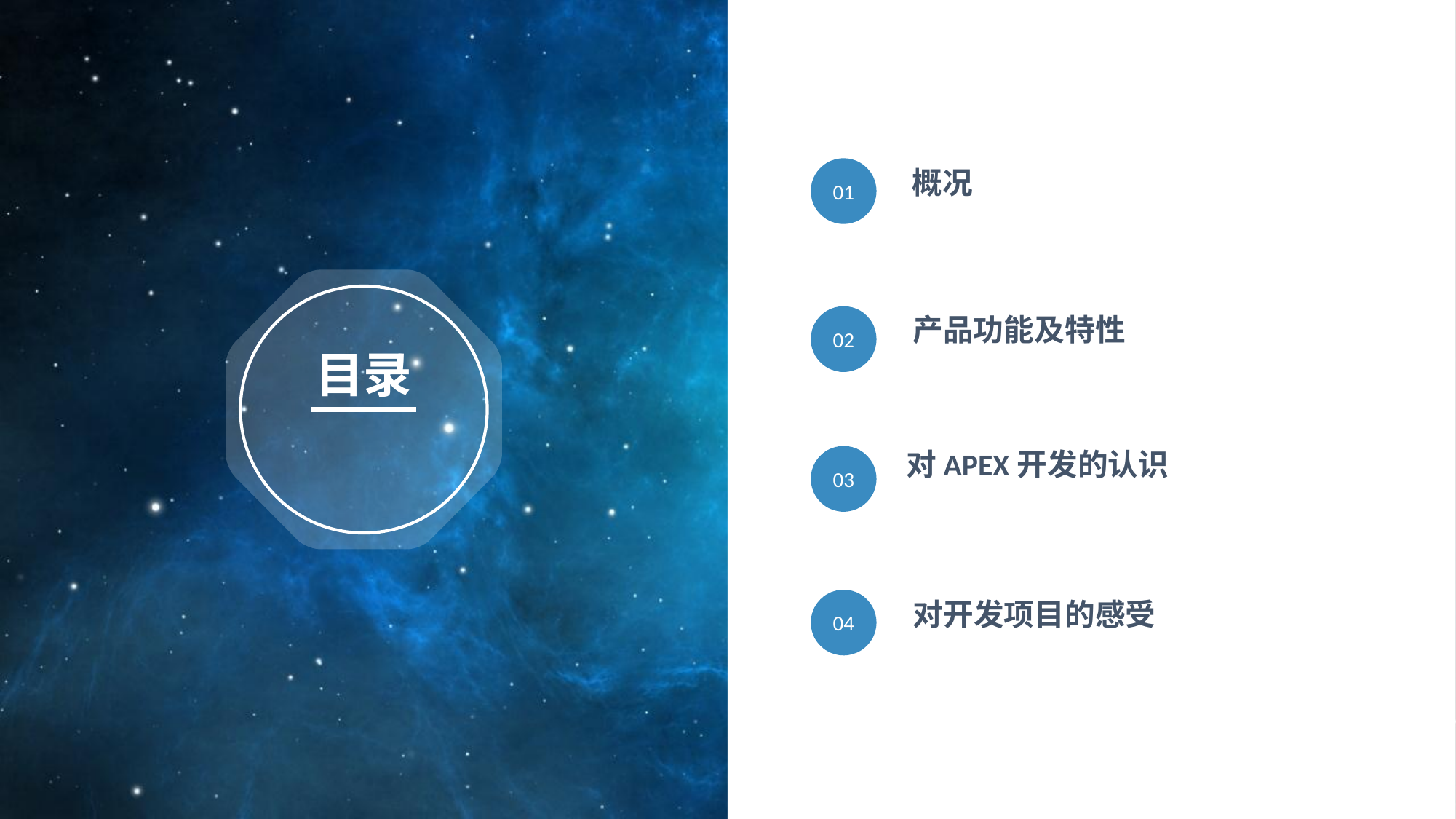

概况
01

产品功能及特性
02
目录

对APEX开发的认识
03
对开发项目的感受
04